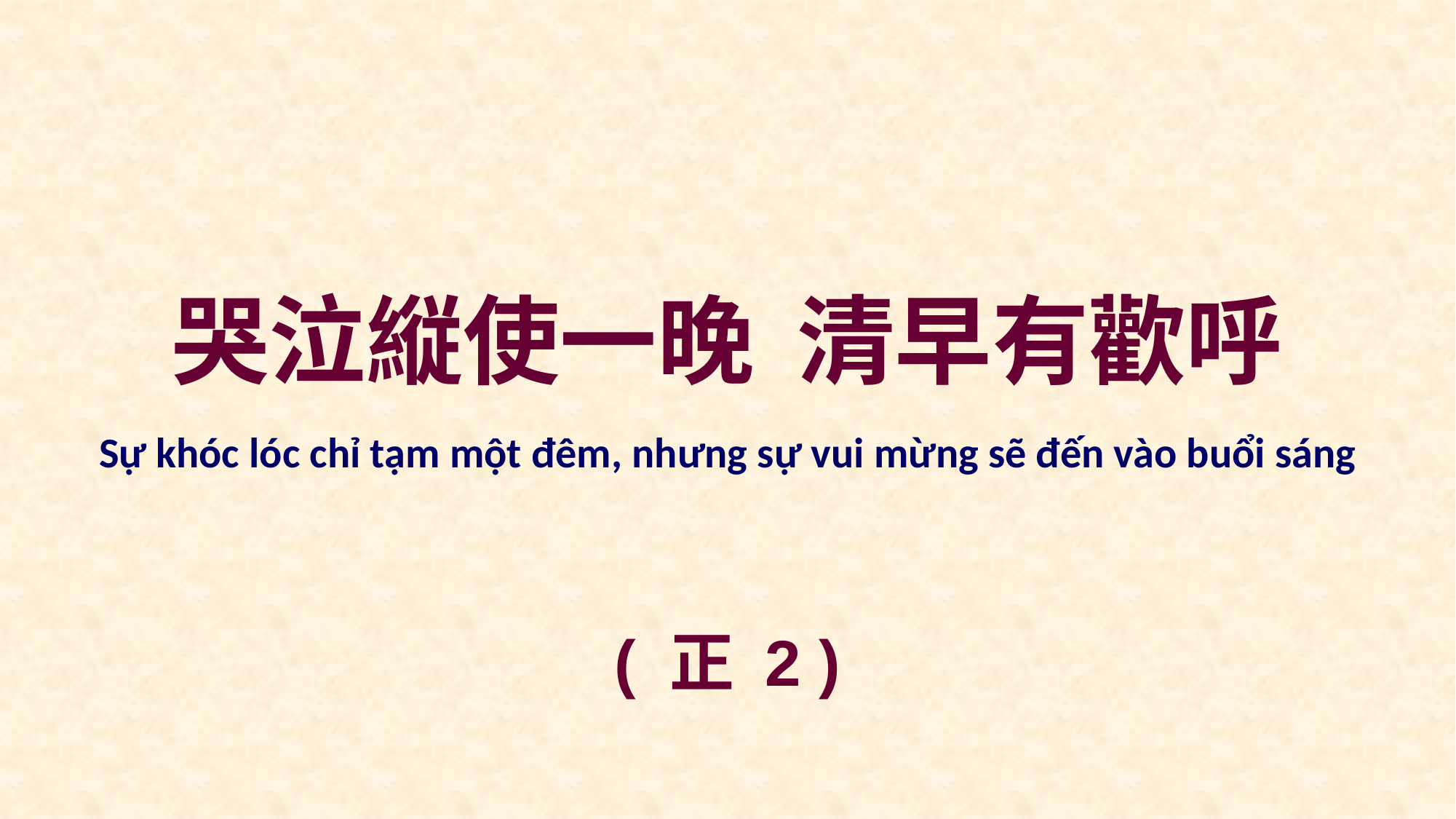

哭泣縦使一晚  清早有歡呼
Sự khóc lóc chỉ tạm một đêm, nhưng sự vui mừng sẽ đến vào buổi sáng
( 正 2 )